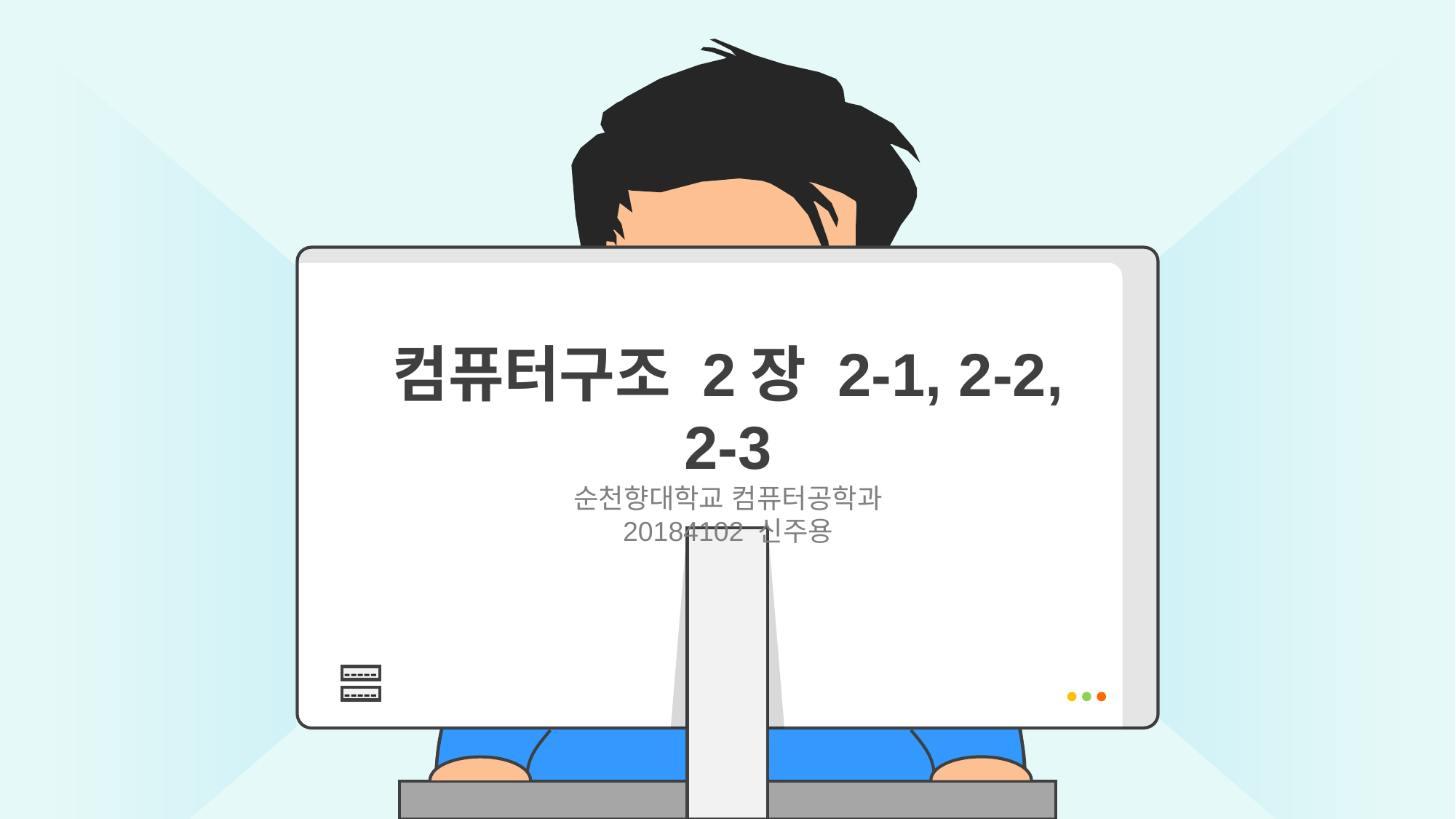

컴퓨터구조 2장 2-1, 2-2, 2-3
순천향대학교 컴퓨터공학과
20184102 신주용